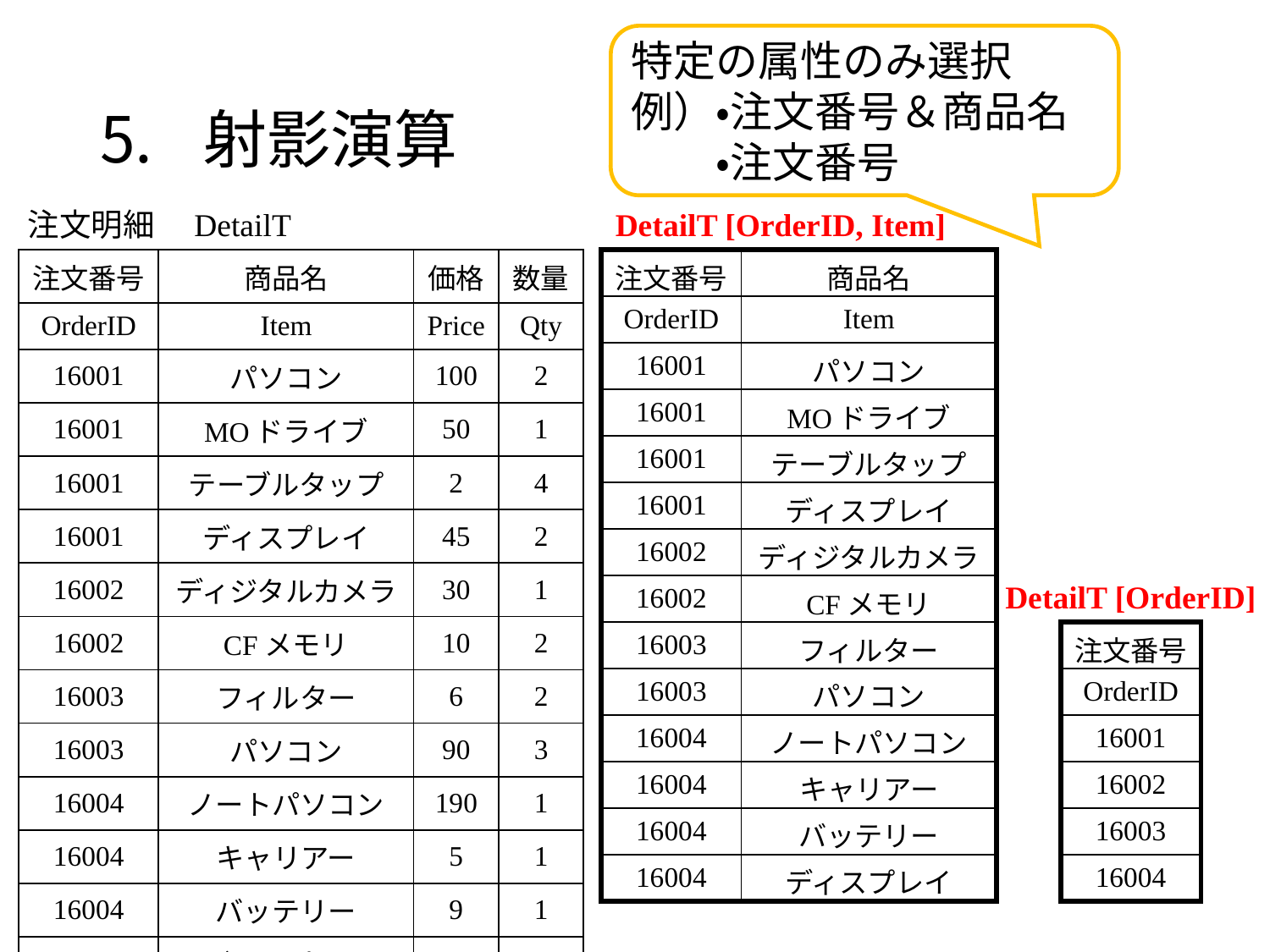

特定の属性のみ選択
例）・注文番号＆商品名
　　・注文番号
# 射影演算
DetailT [OrderID, Item]
| 注文番号 | 商品名 |
| --- | --- |
| OrderID | Item |
| 16001 | パソコン |
| 16001 | MOドライブ |
| 16001 | テーブルタップ |
| 16001 | ディスプレイ |
| 16002 | ディジタルカメラ |
| 16002 | CFメモリ |
| 16003 | フィルター |
| 16003 | パソコン |
| 16004 | ノートパソコン |
| 16004 | キャリアー |
| 16004 | バッテリー |
| 16004 | ディスプレイ |
注文明細　DetailT
| 注文番号 | 商品名 | 価格 | 数量 |
| --- | --- | --- | --- |
| OrderID | Item | Price | Qty |
| 16001 | パソコン | 100 | 2 |
| 16001 | MOドライブ | 50 | 1 |
| 16001 | テーブルタップ | 2 | 4 |
| 16001 | ディスプレイ | 45 | 2 |
| 16002 | ディジタルカメラ | 30 | 1 |
| 16002 | CFメモリ | 10 | 2 |
| 16003 | フィルター | 6 | 2 |
| 16003 | パソコン | 90 | 3 |
| 16004 | ノートパソコン | 190 | 1 |
| 16004 | キャリアー | 5 | 1 |
| 16004 | バッテリー | 9 | 1 |
| 16004 | ディスプレイ | 40 | 3 |
DetailT [OrderID]
| 注文番号 |
| --- |
| OrderID |
| 16001 |
| 16002 |
| 16003 |
| 16004 |